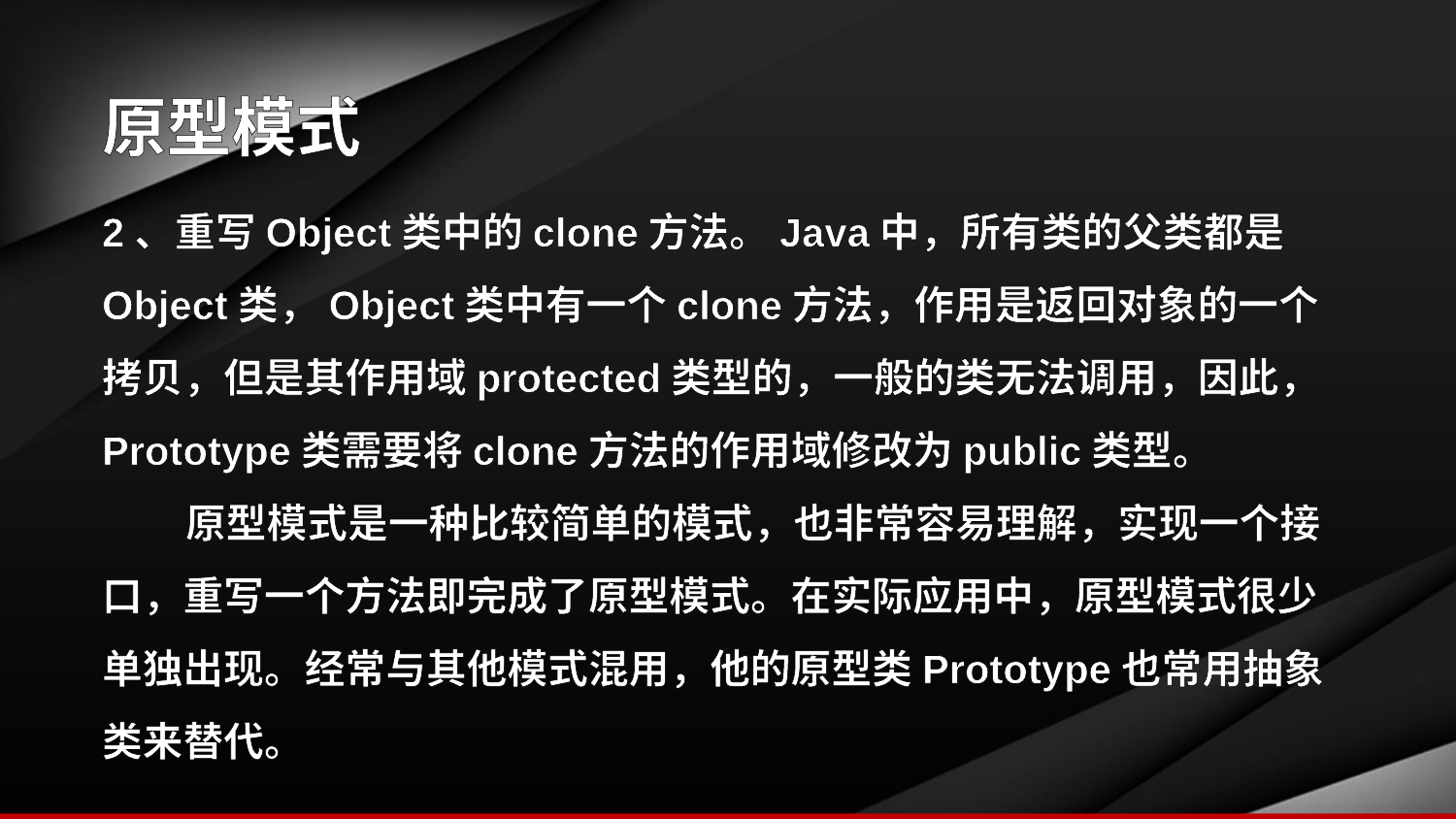

原型模式
2、重写Object类中的clone方法。Java中，所有类的父类都是Object类，Object类中有一个clone方法，作用是返回对象的一个拷贝，但是其作用域protected类型的，一般的类无法调用，因此，Prototype类需要将clone方法的作用域修改为public类型。
        原型模式是一种比较简单的模式，也非常容易理解，实现一个接口，重写一个方法即完成了原型模式。在实际应用中，原型模式很少单独出现。经常与其他模式混用，他的原型类Prototype也常用抽象类来替代。